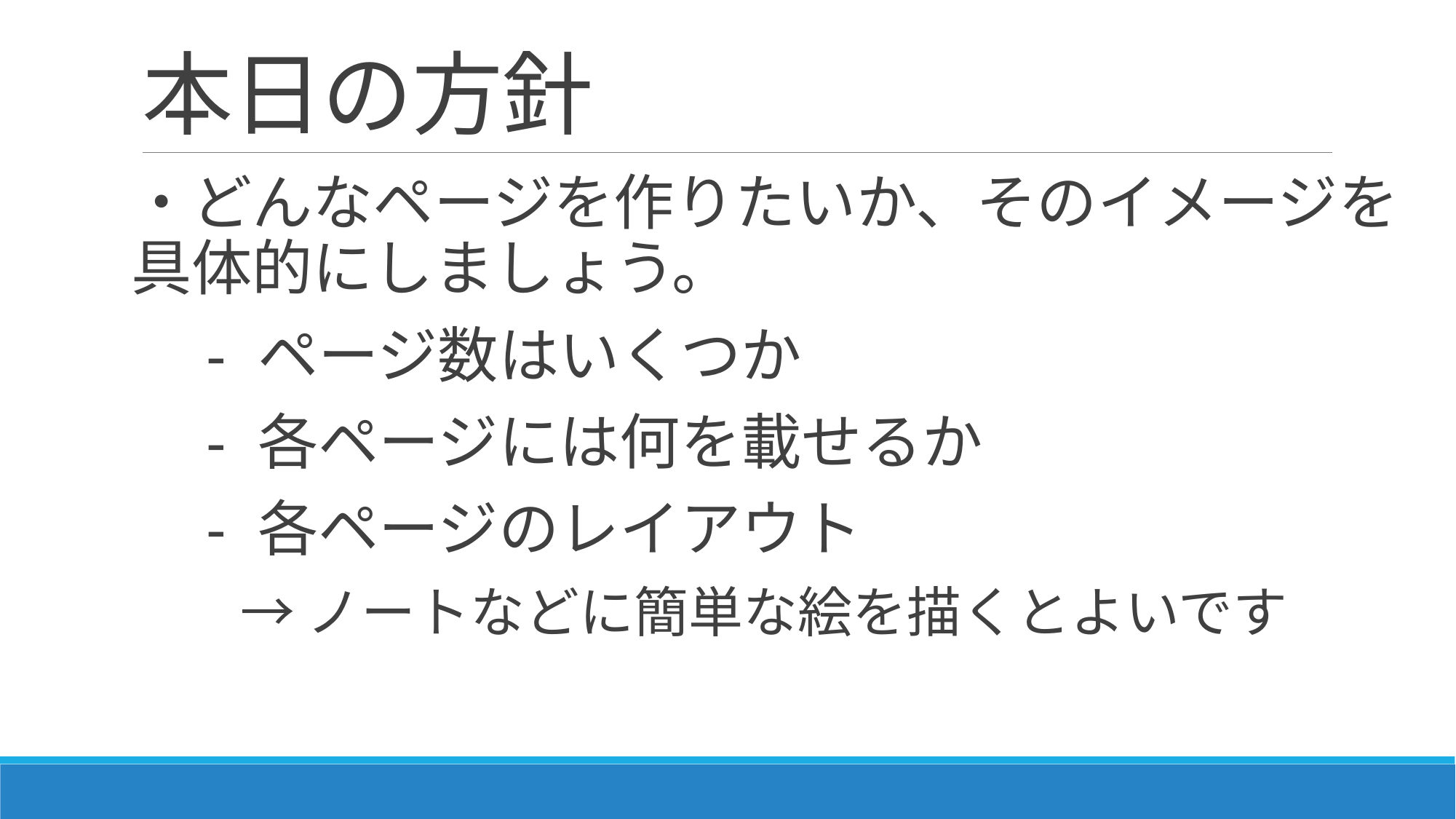

# 本日の方針
・どんなページを作りたいか、そのイメージを具体的にしましょう。
　- ページ数はいくつか
　- 各ページには何を載せるか
　- 各ページのレイアウト
　　→ ノートなどに簡単な絵を描くとよいです